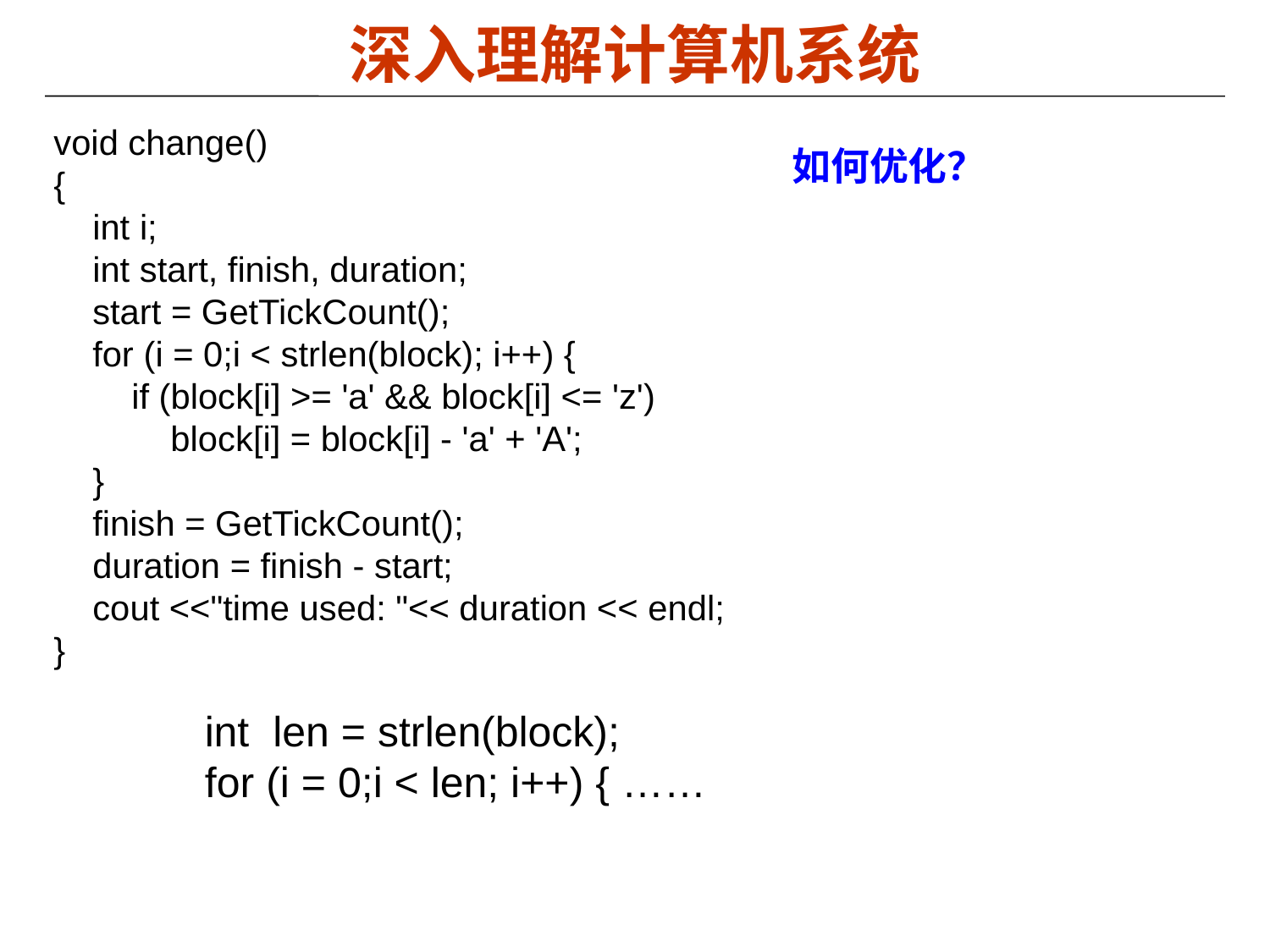

# 深入理解计算机系统
void change()
{
    int i;
    int start, finish, duration;
    start = GetTickCount();
    for (i = 0;i < strlen(block); i++) {
        if (block[i] >= 'a' && block[i] <= 'z')
            block[i] = block[i] - 'a' + 'A';
    }
    finish = GetTickCount();
    duration = finish - start;
    cout <<"time used: "<< duration << endl;
}
 如何优化？
 int  len = strlen(block);
 for (i = 0;i < len; i++) { ……